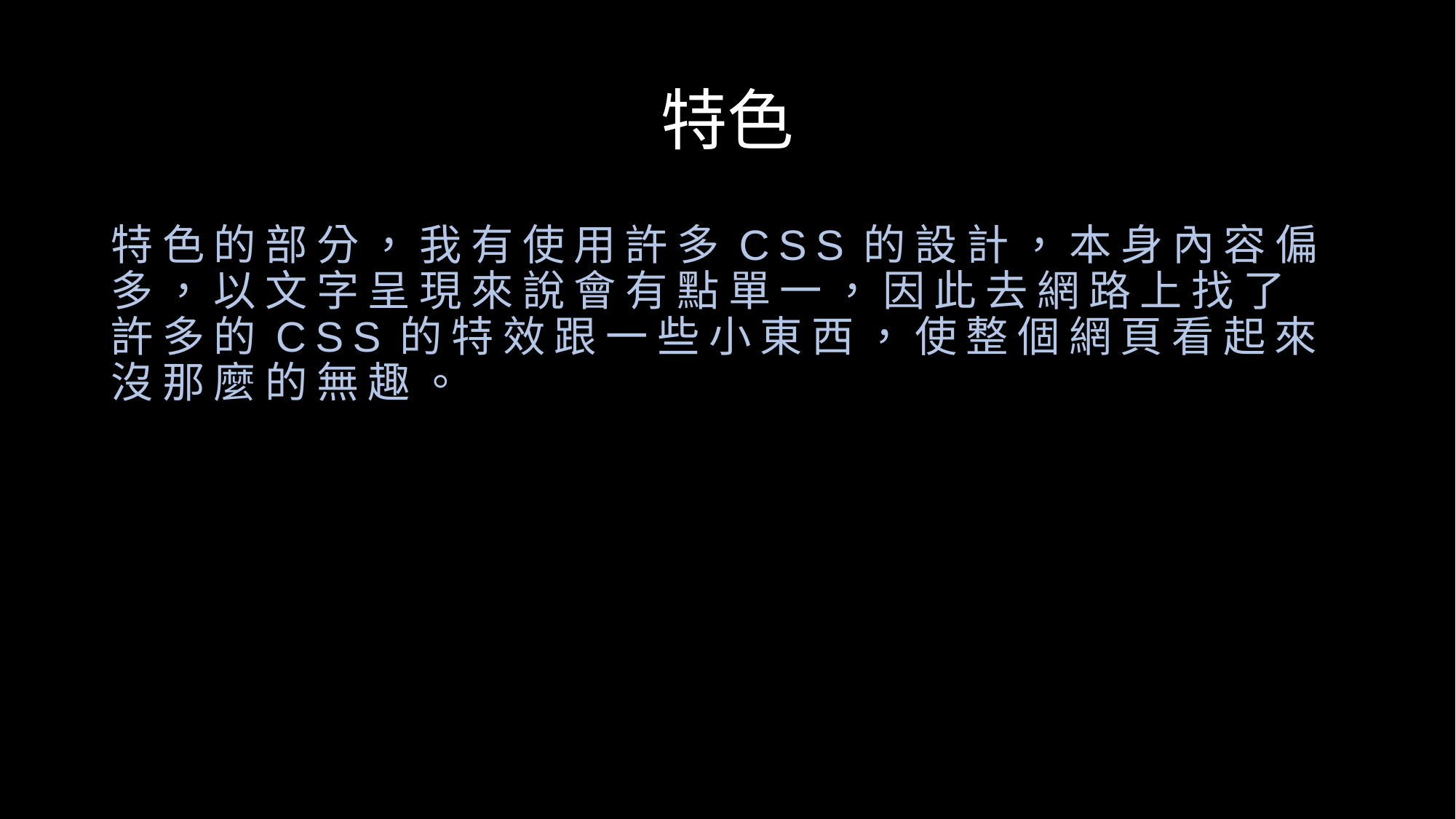

# 特色
特色的部分，我有使用許多CSS的設計，本身內容偏多，以文字呈現來說會有點單一，因此去網路上找了許多的CSS的特效跟一些小東西，使整個網頁看起來沒那麼的無趣。